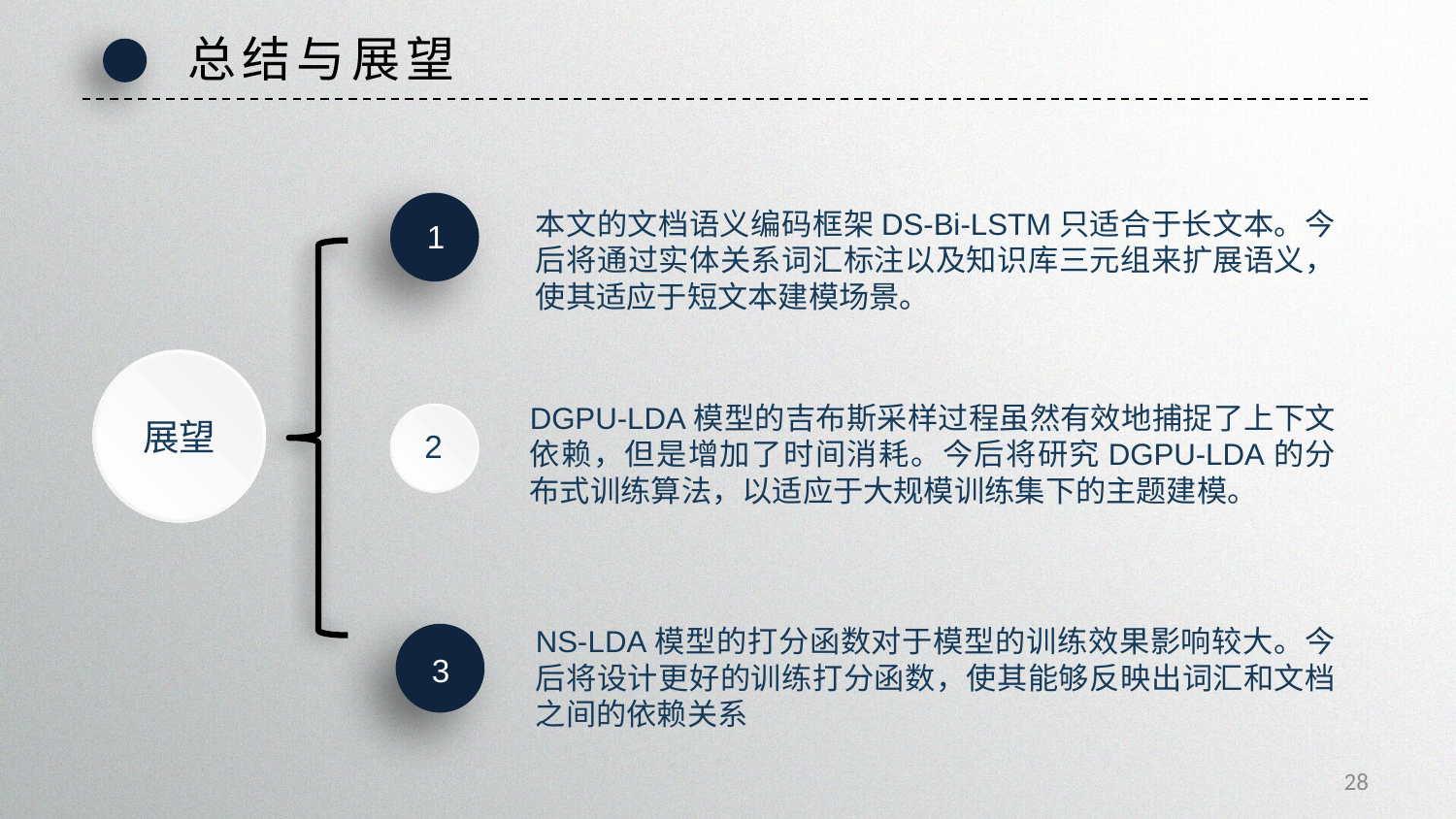

总结与展望

本文的文档语义编码框架DS-Bi-LSTM只适合于长文本。今后将通过实体关系词汇标注以及知识库三元组来扩展语义，使其适应于短文本建模场景。
1

展望
DGPU-LDA模型的吉布斯采样过程虽然有效地捕捉了上下文依赖，但是增加了时间消耗。今后将研究DGPU-LDA的分布式训练算法，以适应于大规模训练集下的主题建模。

2
NS-LDA模型的打分函数对于模型的训练效果影响较大。今后将设计更好的训练打分函数，使其能够反映出词汇和文档之间的依赖关系

3
28